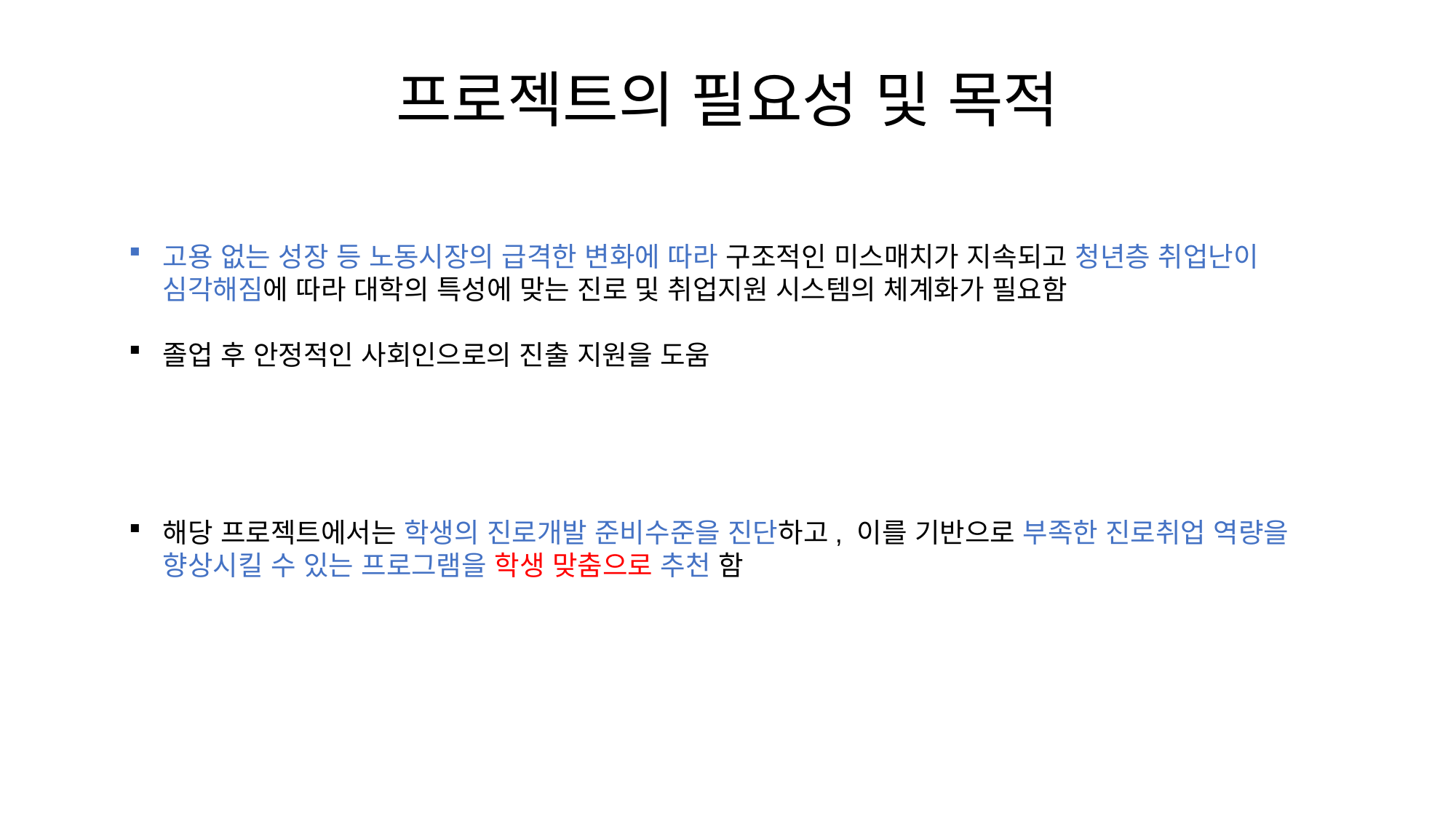

프로젝트의 필요성 및 목적
고용 없는 성장 등 노동시장의 급격한 변화에 따라 구조적인 미스매치가 지속되고 청년층 취업난이 심각해짐에 따라 대학의 특성에 맞는 진로 및 취업지원 시스템의 체계화가 필요함

졸업 후 안정적인 사회인으로의 진출 지원을 도움
해당 프로젝트에서는 학생의 진로개발 준비수준을 진단하고, 이를 기반으로 부족한 진로취업 역량을 향상시킬 수 있는 프로그램을 학생 맞춤으로 추천 함